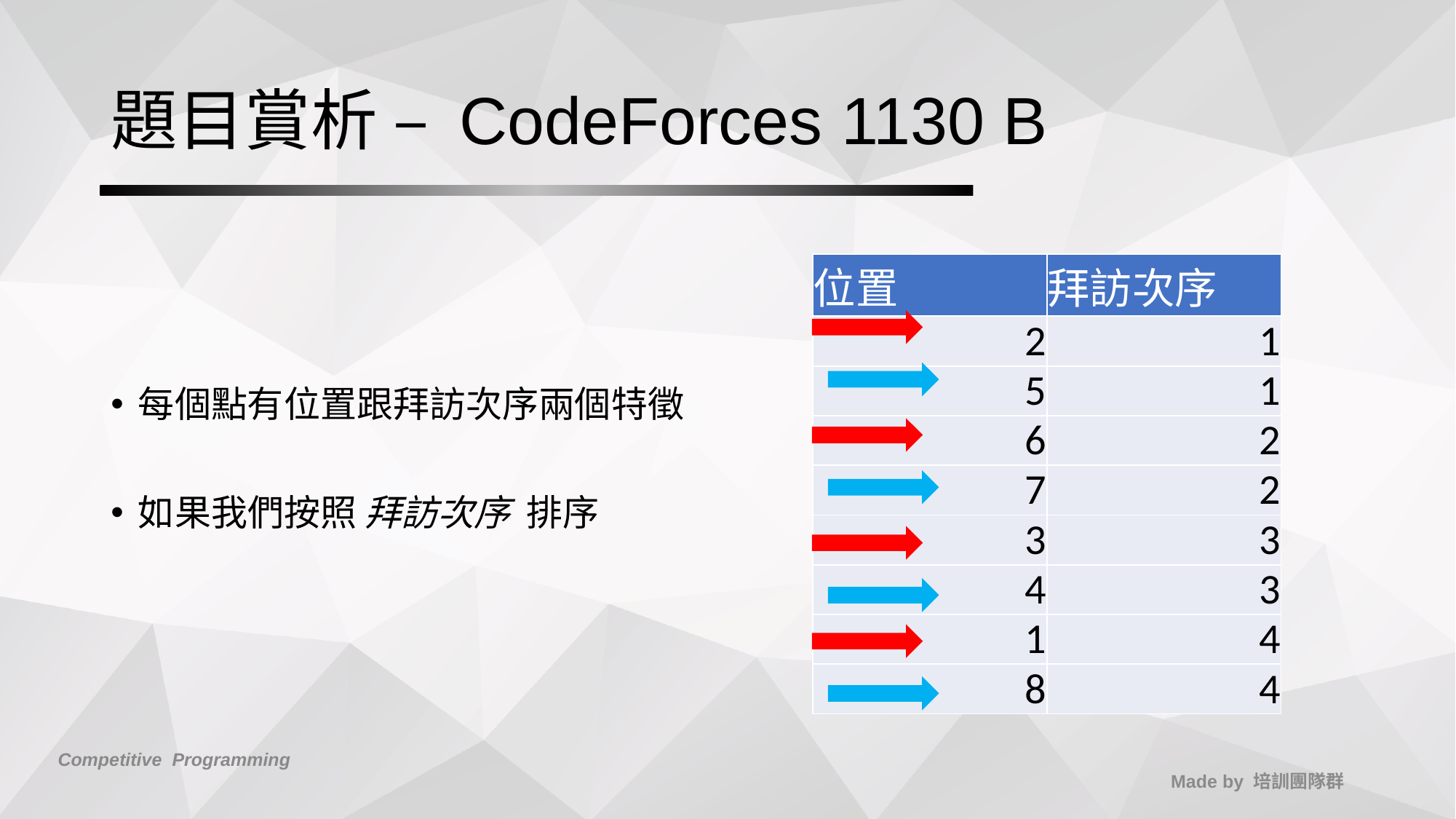

# 題目賞析 – CodeForces 1130 B
| 位置 | 拜訪次序 |
| --- | --- |
| 2 | 1 |
| 5 | 1 |
| 6 | 2 |
| 7 | 2 |
| 3 | 3 |
| 4 | 3 |
| 1 | 4 |
| 8 | 4 |

每個點有位置跟拜訪次序兩個特徵

如果我們按照 拜訪次序  排序